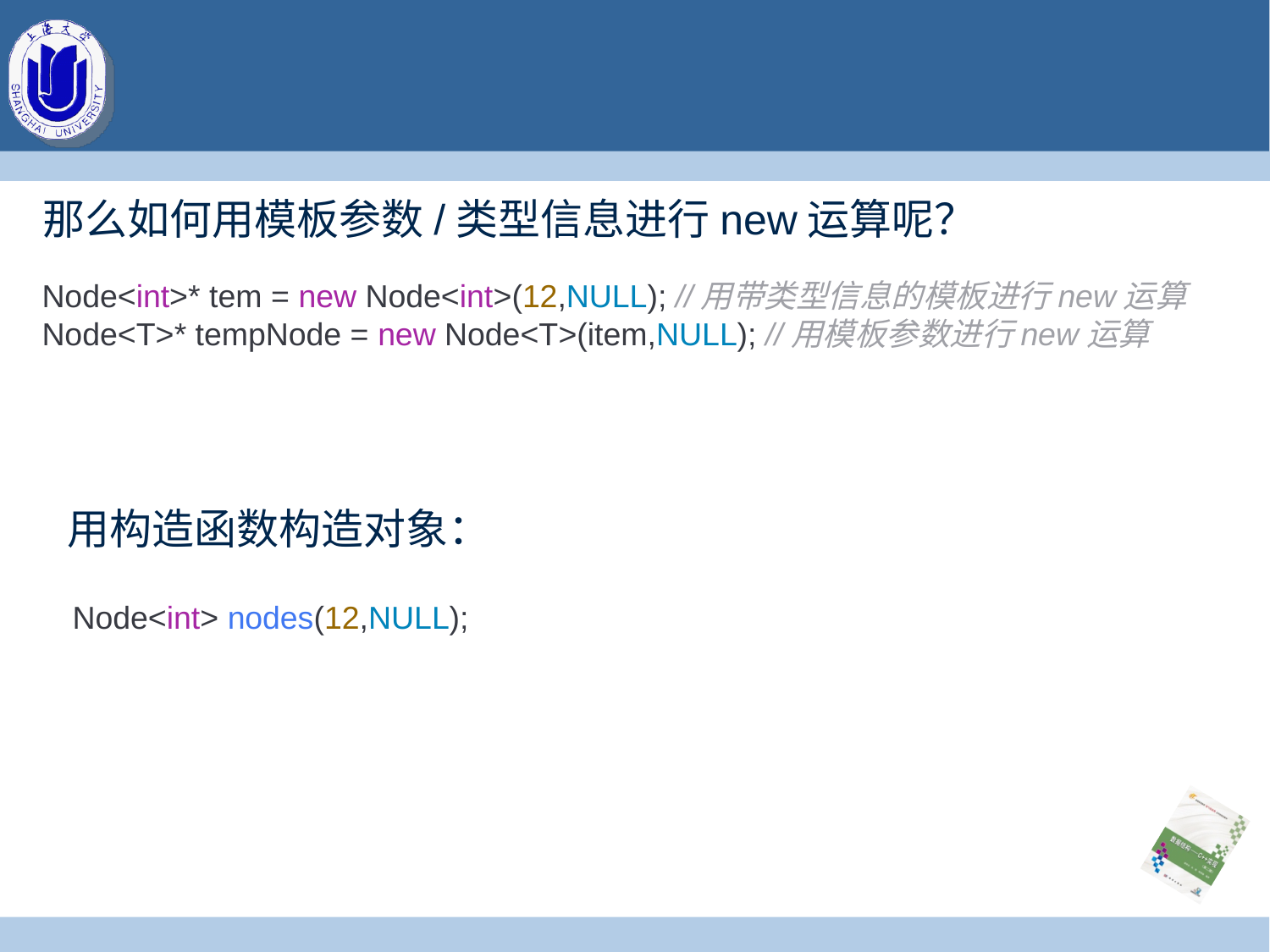

那么如何用模板参数/类型信息进行new运算呢？
Node<int>* tem = new Node<int>(12,NULL); //用带类型信息的模板进行new运算
Node<T>* tempNode = new Node<T>(item,NULL); //用模板参数进行new运算
用构造函数构造对象：
Node<int> nodes(12,NULL);